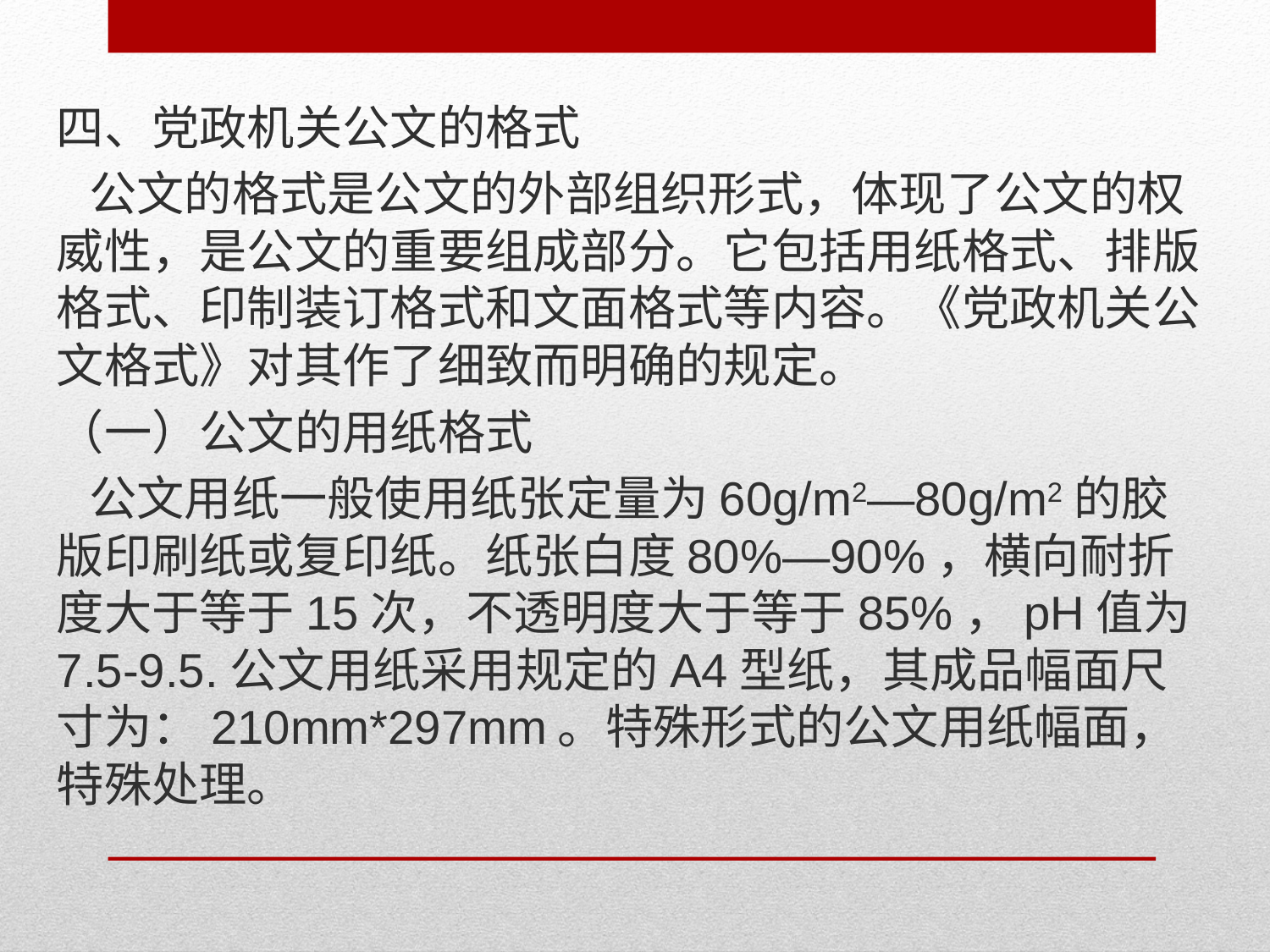

四、党政机关公文的格式
  公文的格式是公文的外部组织形式，体现了公文的权威性，是公文的重要组成部分。它包括用纸格式、排版格式、印制装订格式和文面格式等内容。《党政机关公文格式》对其作了细致而明确的规定。
（一）公文的用纸格式
  公文用纸一般使用纸张定量为60g/m2—80g/m2的胶版印刷纸或复印纸。纸张白度80%—90%，横向耐折度大于等于15次，不透明度大于等于85%，pH值为7.5-9.5.公文用纸采用规定的A4型纸，其成品幅面尺寸为：210mm*297mm。特殊形式的公文用纸幅面，特殊处理。